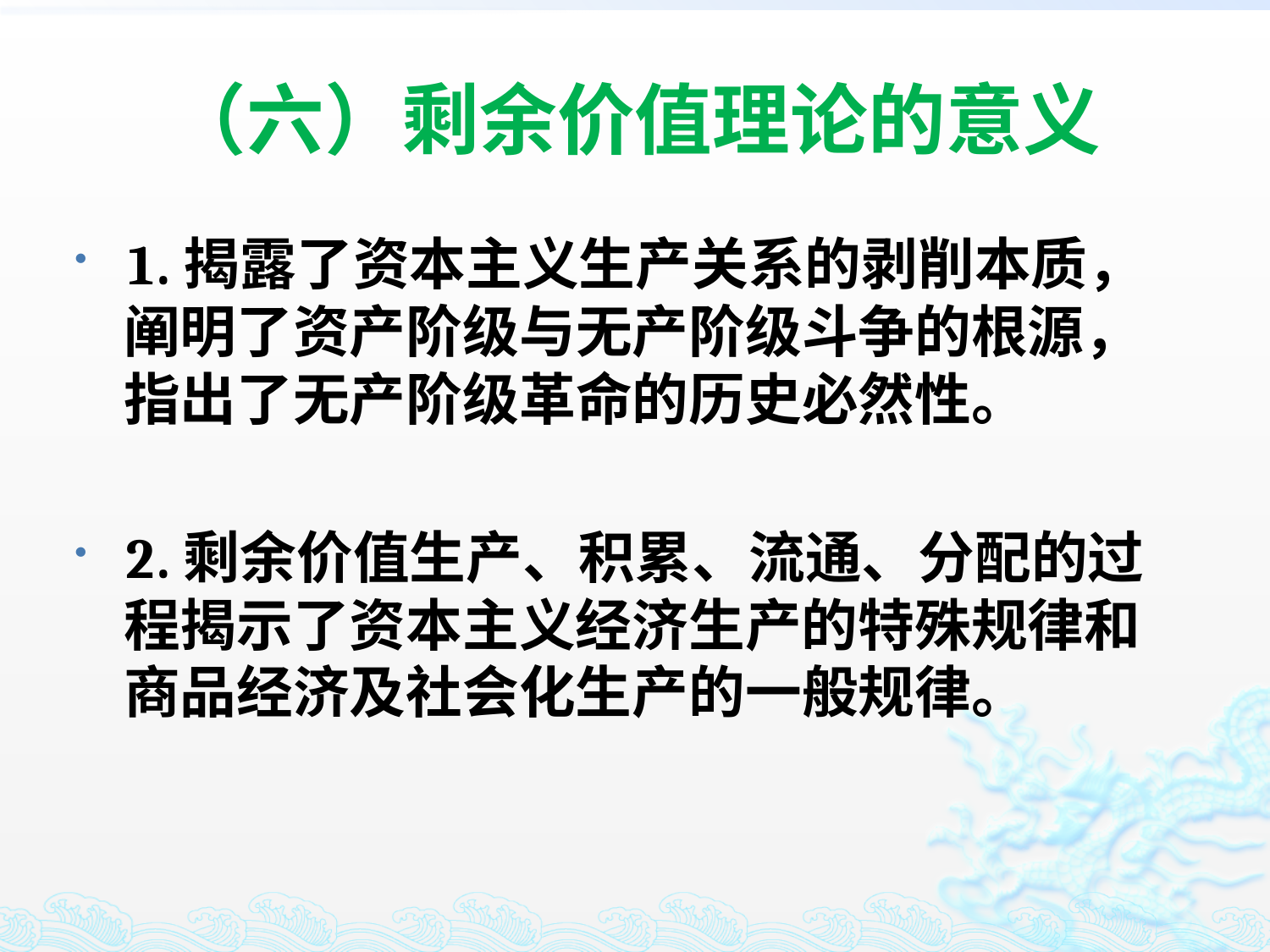

# （六）剩余价值理论的意义
1.揭露了资本主义生产关系的剥削本质，阐明了资产阶级与无产阶级斗争的根源，指出了无产阶级革命的历史必然性。

2.剩余价值生产、积累、流通、分配的过程揭示了资本主义经济生产的特殊规律和商品经济及社会化生产的一般规律。